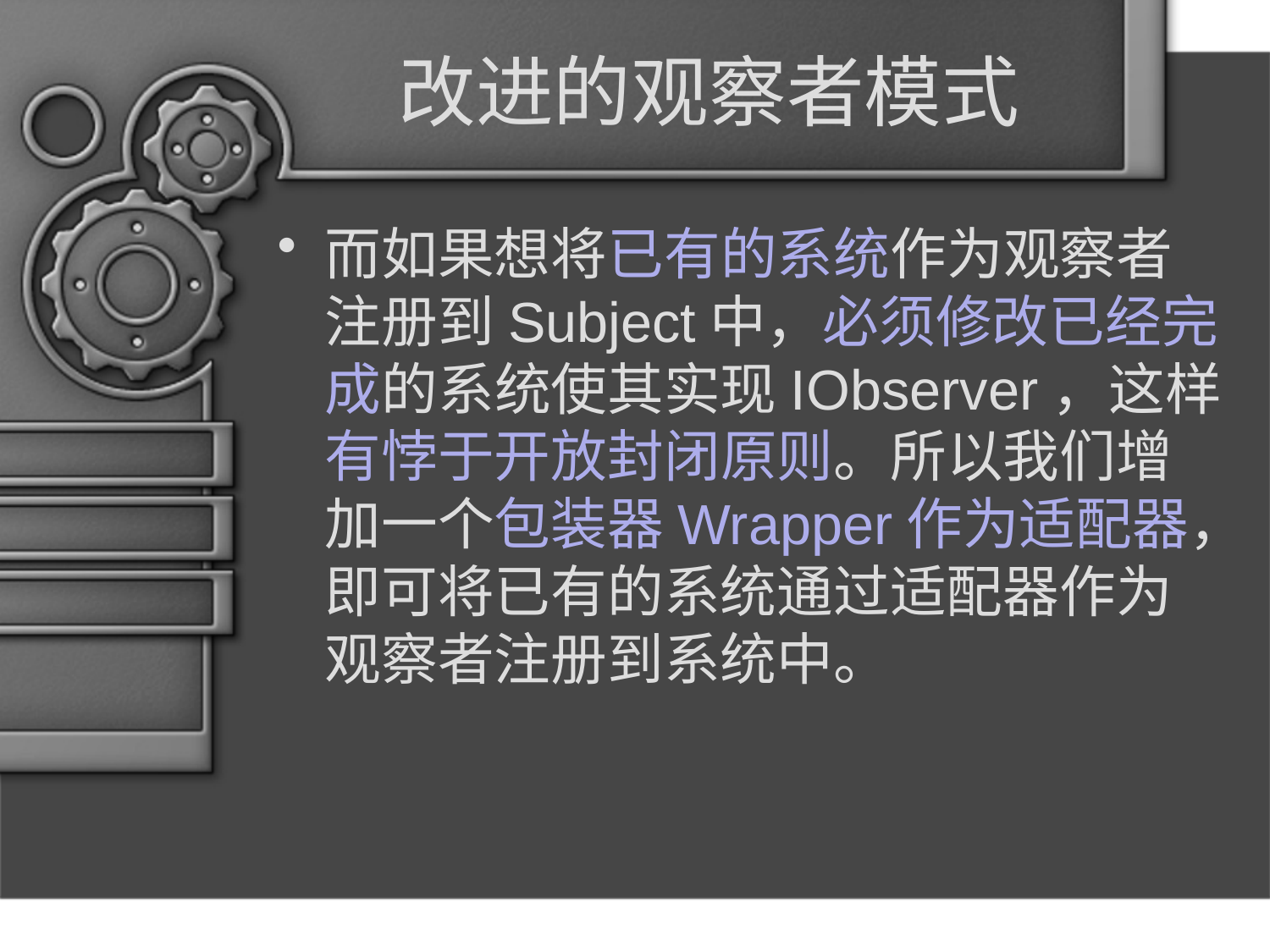

# 改进的观察者模式
而如果想将已有的系统作为观察者注册到Subject中，必须修改已经完成的系统使其实现IObserver，这样有悖于开放封闭原则。所以我们增加一个包装器Wrapper作为适配器，即可将已有的系统通过适配器作为观察者注册到系统中。